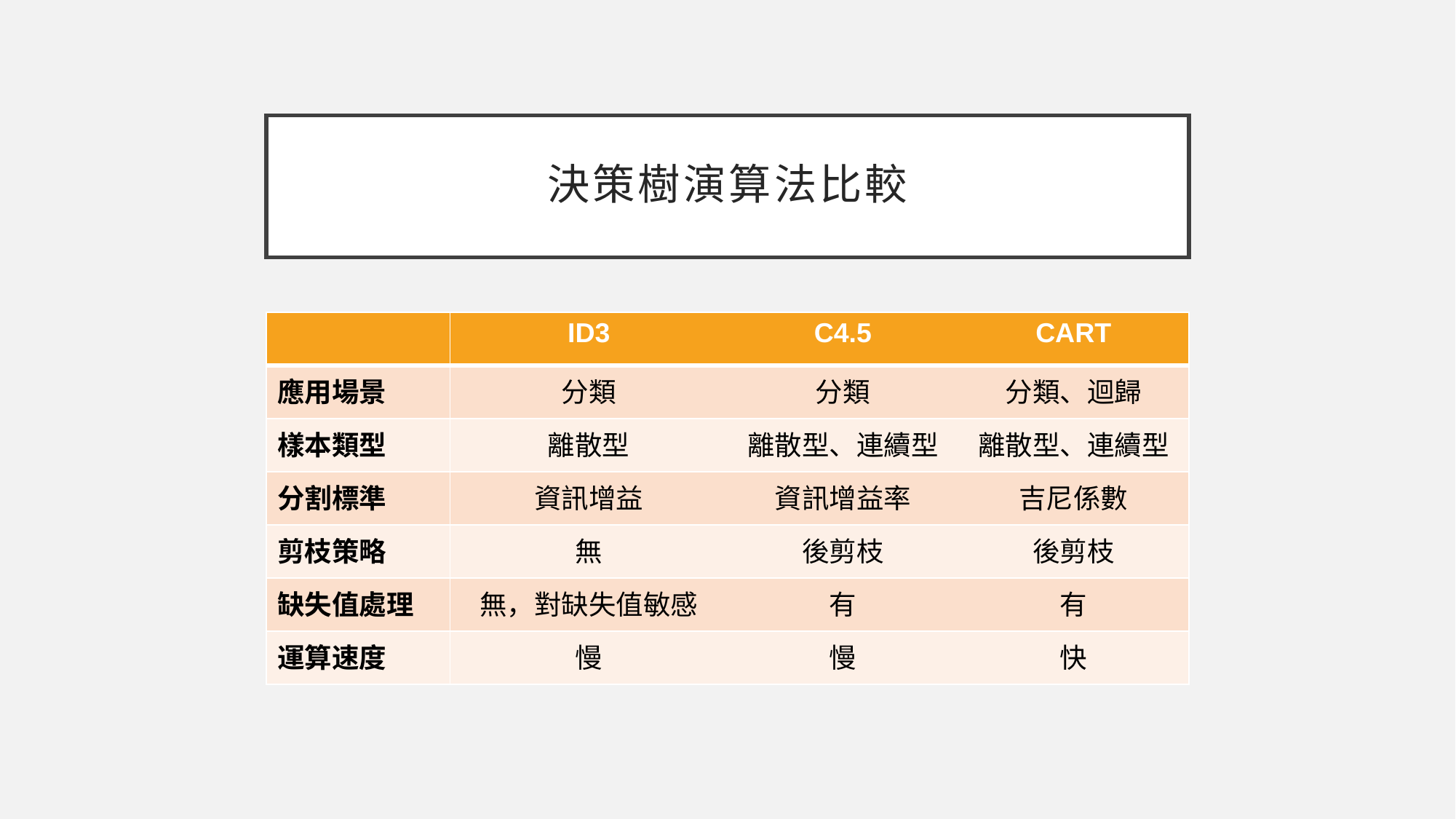

# 決策樹演算法比較
CART演算法
|  | ID3 | C4.5 | CART |
| --- | --- | --- | --- |
| 應用場景 | 分類 | 分類 | 分類、迴歸 |
| 樣本類型 | 離散型 | 離散型、連續型 | 離散型、連續型 |
| 分割標準 | 資訊增益 | 資訊增益率 | 吉尼係數 |
| 剪枝策略 | 無 | 後剪枝 | 後剪枝 |
| 缺失值處理 | 無，對缺失值敏感 | 有 | 有 |
| 運算速度 | 慢 | 慢 | 快 |